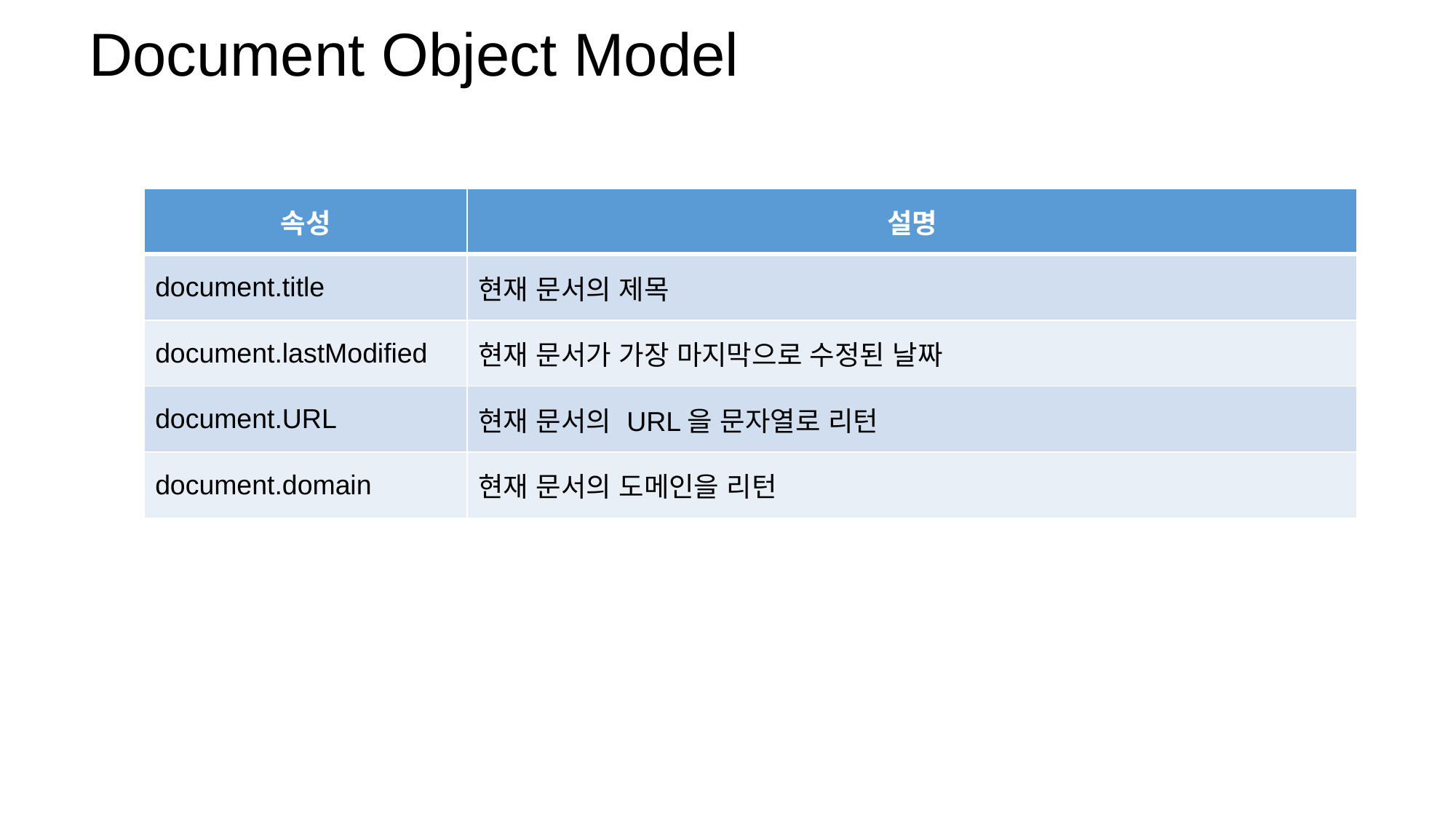

Document Object Model
| 속성 | 설명 |
| --- | --- |
| document.title | 현재 문서의 제목 |
| document.lastModified | 현재 문서가 가장 마지막으로 수정된 날짜 |
| document.URL | 현재 문서의 URL을 문자열로 리턴 |
| document.domain | 현재 문서의 도메인을 리턴 |